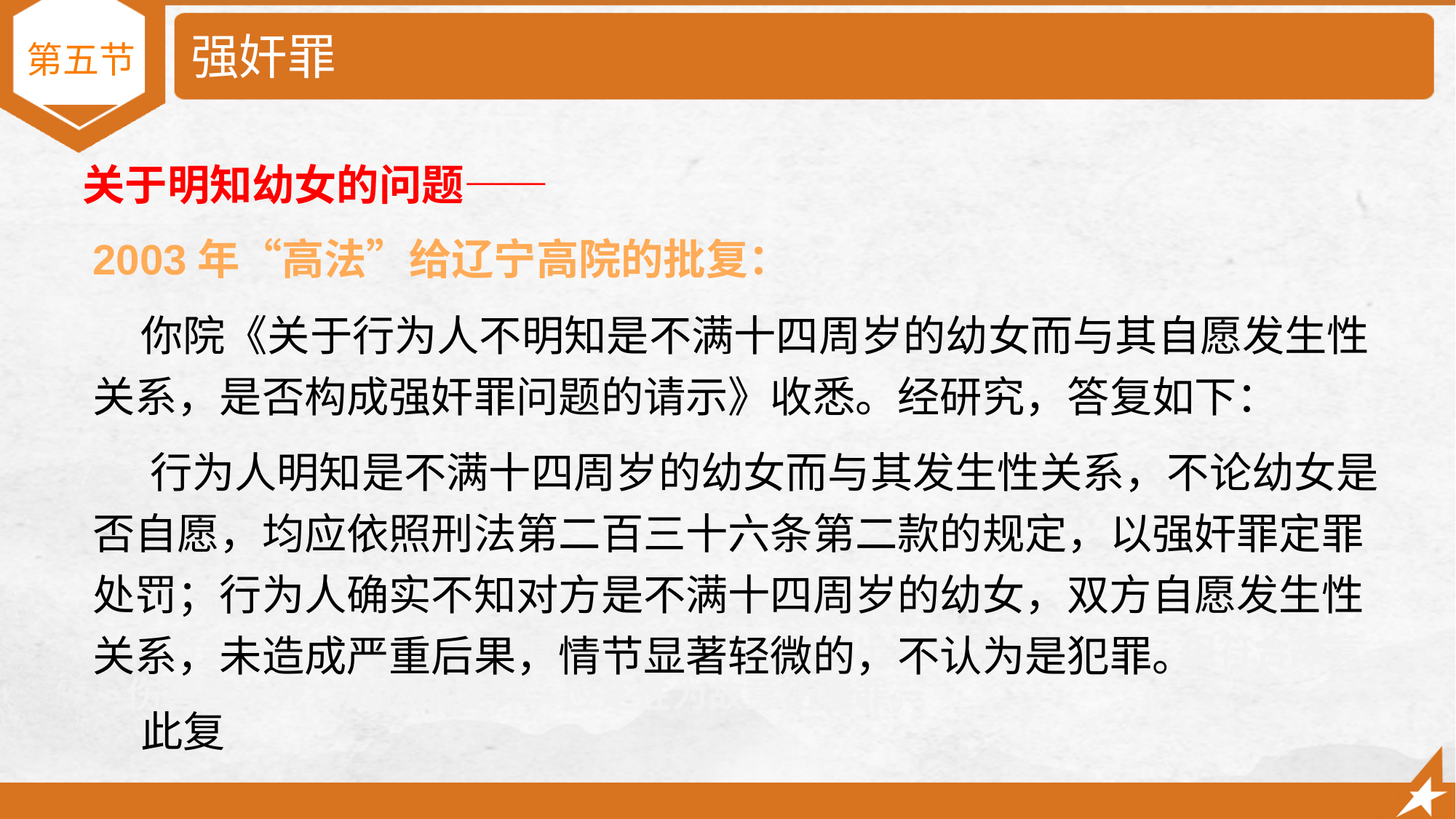

# 强奸罪
第五节
关于明知幼女的问题——

2003年“高法”给辽宁高院的批复：
    你院《关于行为人不明知是不满十四周岁的幼女而与其自愿发生性关系，是否构成强奸罪问题的请示》收悉。经研究，答复如下：
     行为人明知是不满十四周岁的幼女而与其发生性关系，不论幼女是否自愿，均应依照刑法第二百三十六条第二款的规定，以强奸罪定罪处罚；行为人确实不知对方是不满十四周岁的幼女，双方自愿发生性关系，未造成严重后果，情节显著轻微的，不认为是犯罪。
    此复

第三种意见认为，王某某对陈某头部、胸部分别连击数拳，主观上明知自己的行为会伤害陈某的身体健康，虽然死亡后果超出其本人主观意愿，但符合故意伤害致人死亡的构成要件，应定性为故意伤害罪。